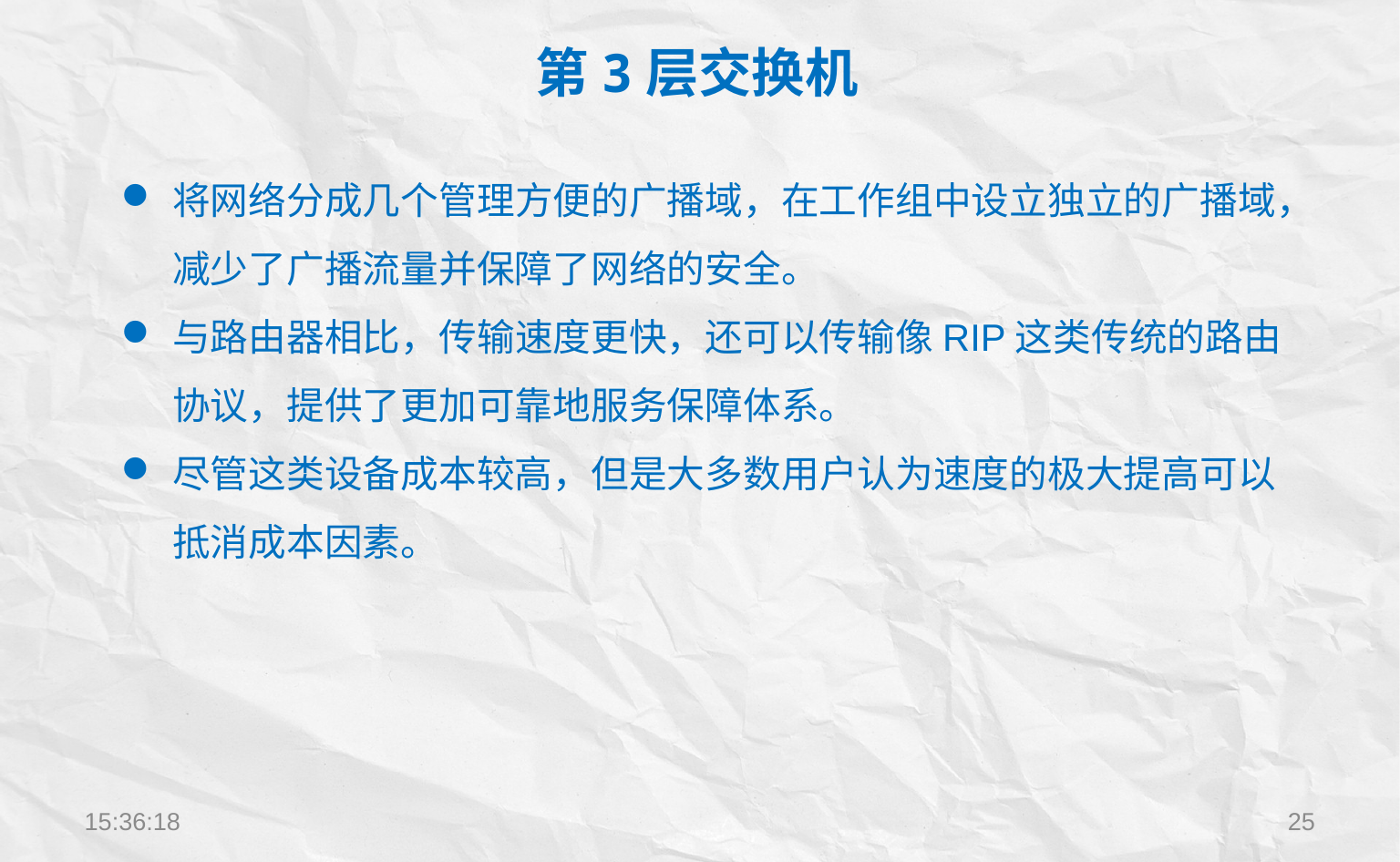

第3层交换机
将网络分成几个管理方便的广播域，在工作组中设立独立的广播域，减少了广播流量并保障了网络的安全。
与路由器相比，传输速度更快，还可以传输像RIP这类传统的路由协议，提供了更加可靠地服务保障体系。
尽管这类设备成本较高，但是大多数用户认为速度的极大提高可以抵消成本因素。
15:36:18
 25